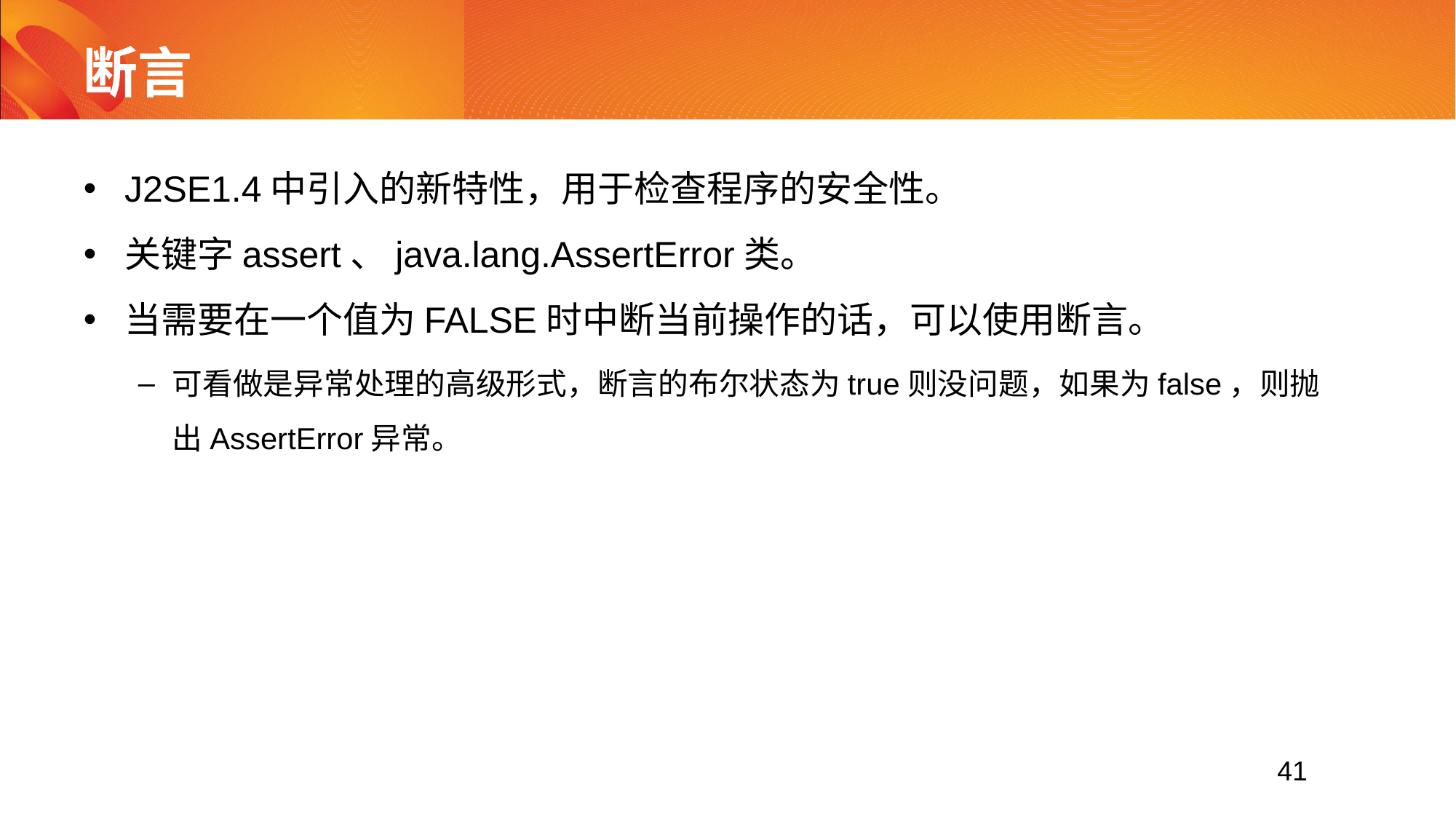

# 断言
J2SE1.4中引入的新特性，用于检查程序的安全性。
关键字assert、java.lang.AssertError类。
当需要在一个值为FALSE时中断当前操作的话，可以使用断言。
可看做是异常处理的高级形式，断言的布尔状态为true则没问题，如果为false，则抛出AssertError异常。